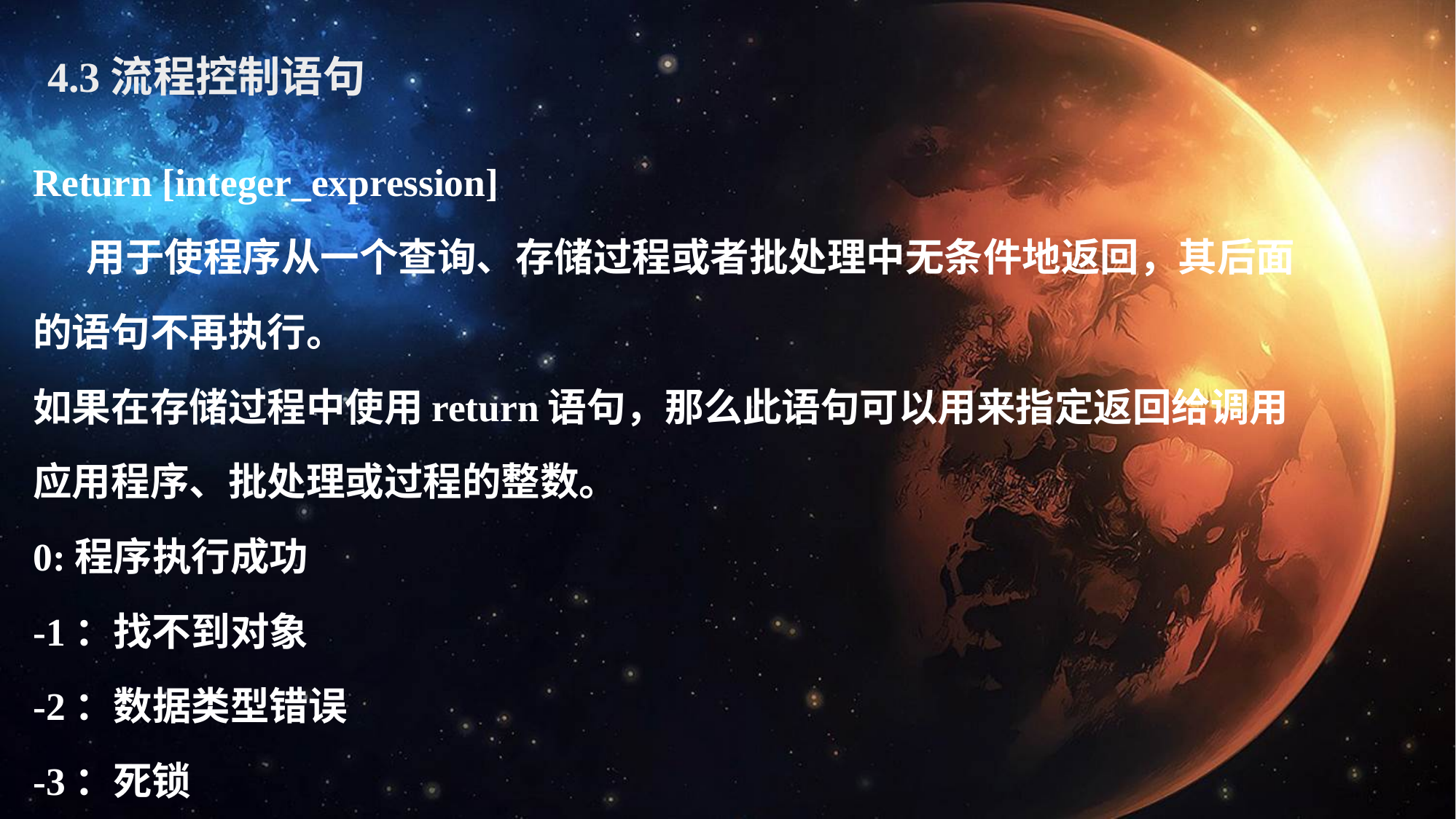

4.3流程控制语句
Return [integer_expression]
     用于使程序从一个查询、存储过程或者批处理中无条件地返回，其后面的语句不再执行。
如果在存储过程中使用return语句，那么此语句可以用来指定返回给调用应用程序、批处理或过程的整数。
0:程序执行成功
-1：找不到对象
-2：数据类型错误
-3：死锁